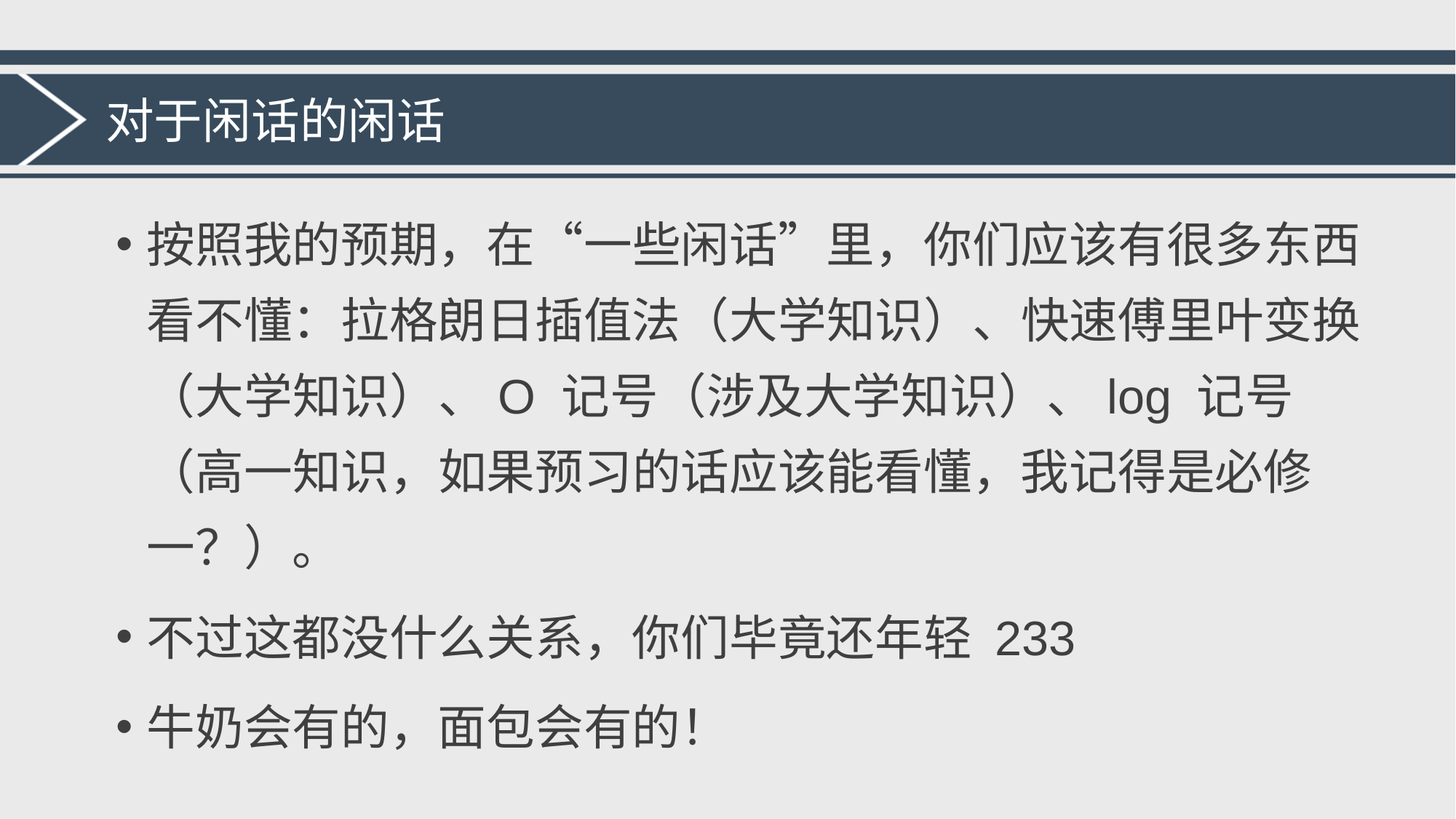

# 对于闲话的闲话
按照我的预期，在“一些闲话”里，你们应该有很多东西看不懂：拉格朗日插值法（大学知识）、快速傅里叶变换（大学知识）、O 记号（涉及大学知识）、log 记号（高一知识，如果预习的话应该能看懂，我记得是必修一？）。
不过这都没什么关系，你们毕竟还年轻 233
牛奶会有的，面包会有的！